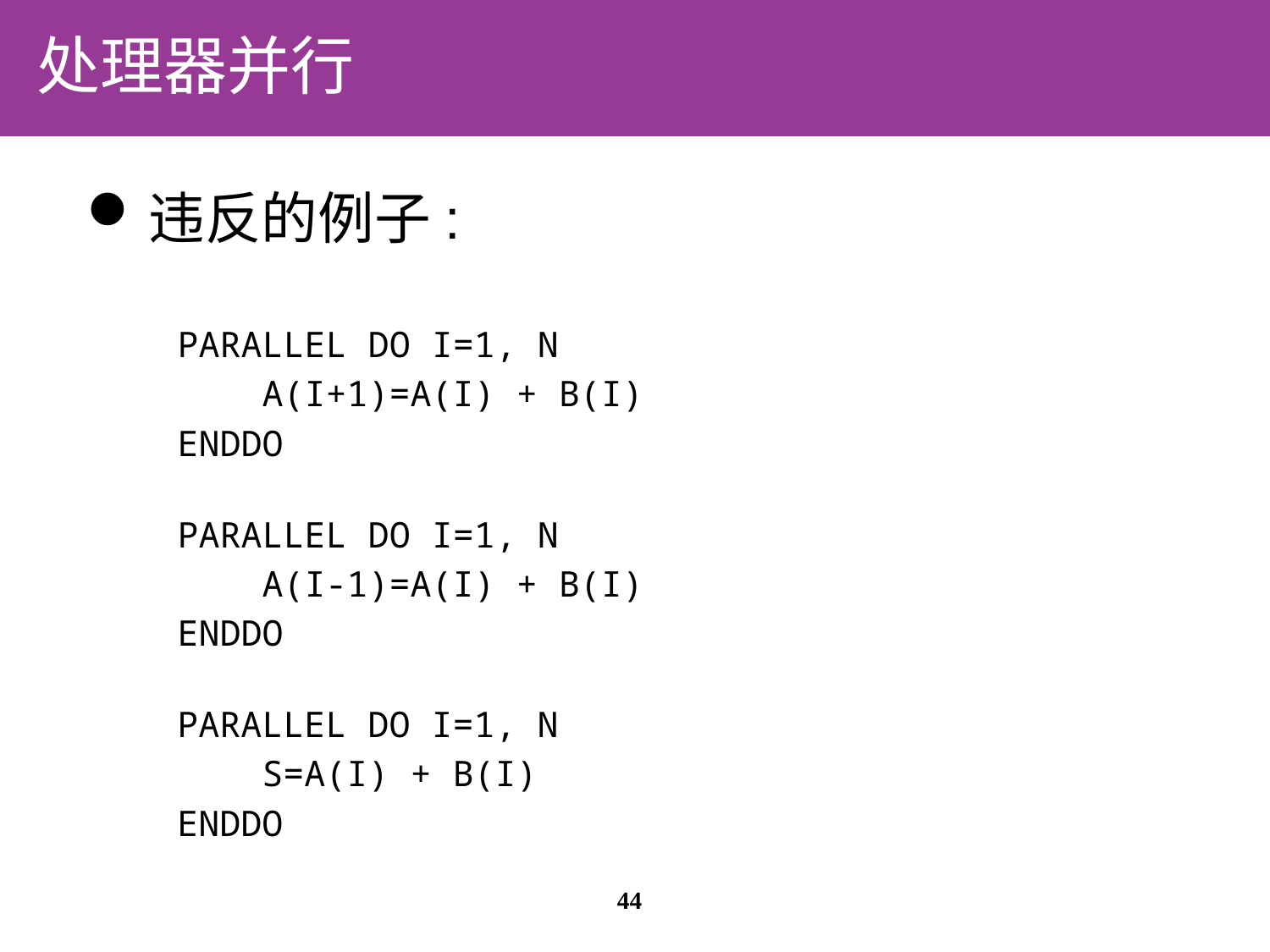

# 处理器并行
违反的例子:

PARALLEL DO I=1, N
    A(I+1)=A(I) + B(I)
ENDDO
PARALLEL DO I=1, N
    A(I-1)=A(I) + B(I)
ENDDO
PARALLEL DO I=1, N
    S=A(I) + B(I)
ENDDO
44